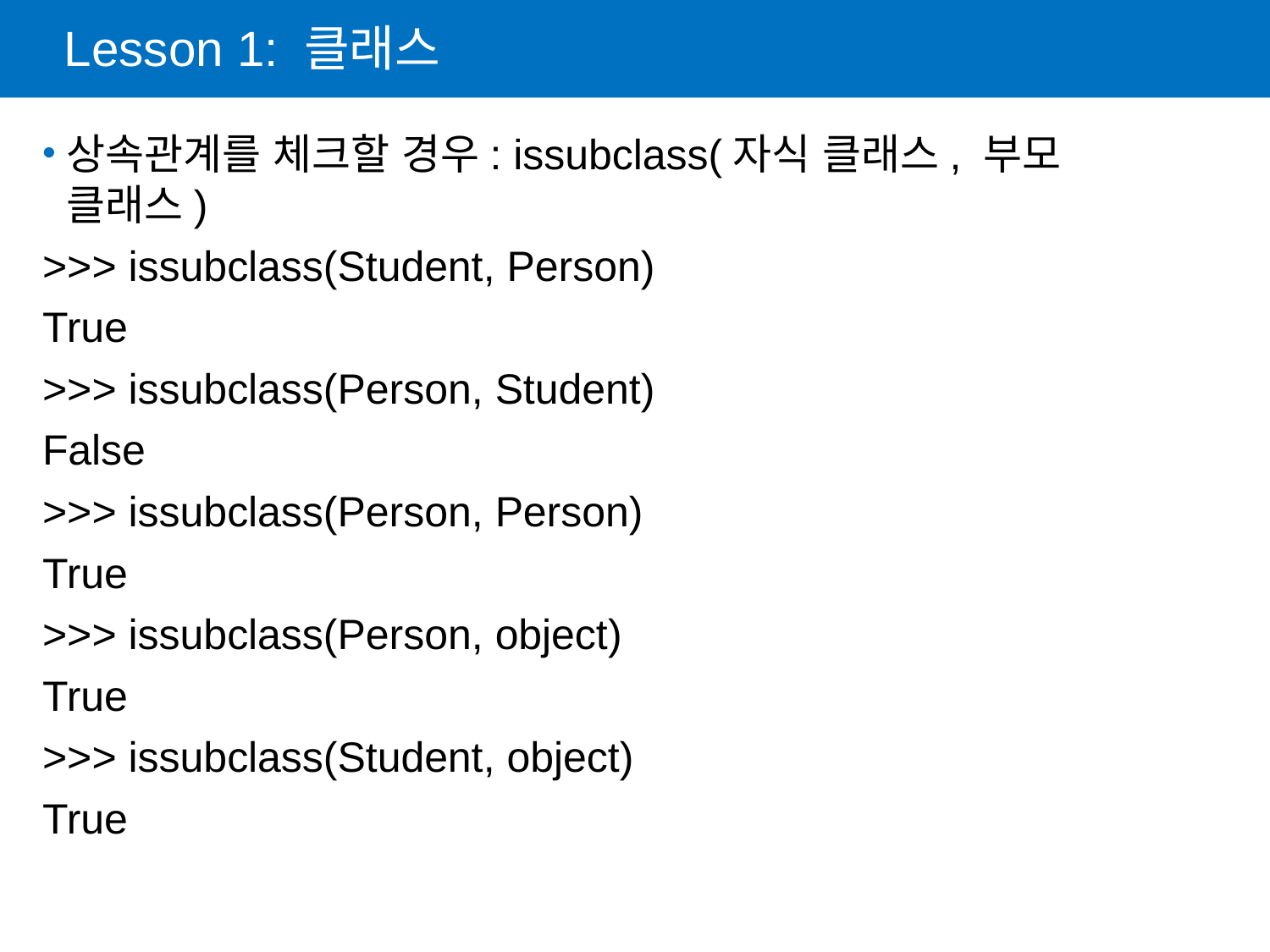

# Lesson 1: 클래스
상속관계를 체크할 경우: issubclass(자식 클래스, 부모 클래스)
>>> issubclass(Student, Person)
True
>>> issubclass(Person, Student)
False
>>> issubclass(Person, Person)
True
>>> issubclass(Person, object)
True
>>> issubclass(Student, object)
True